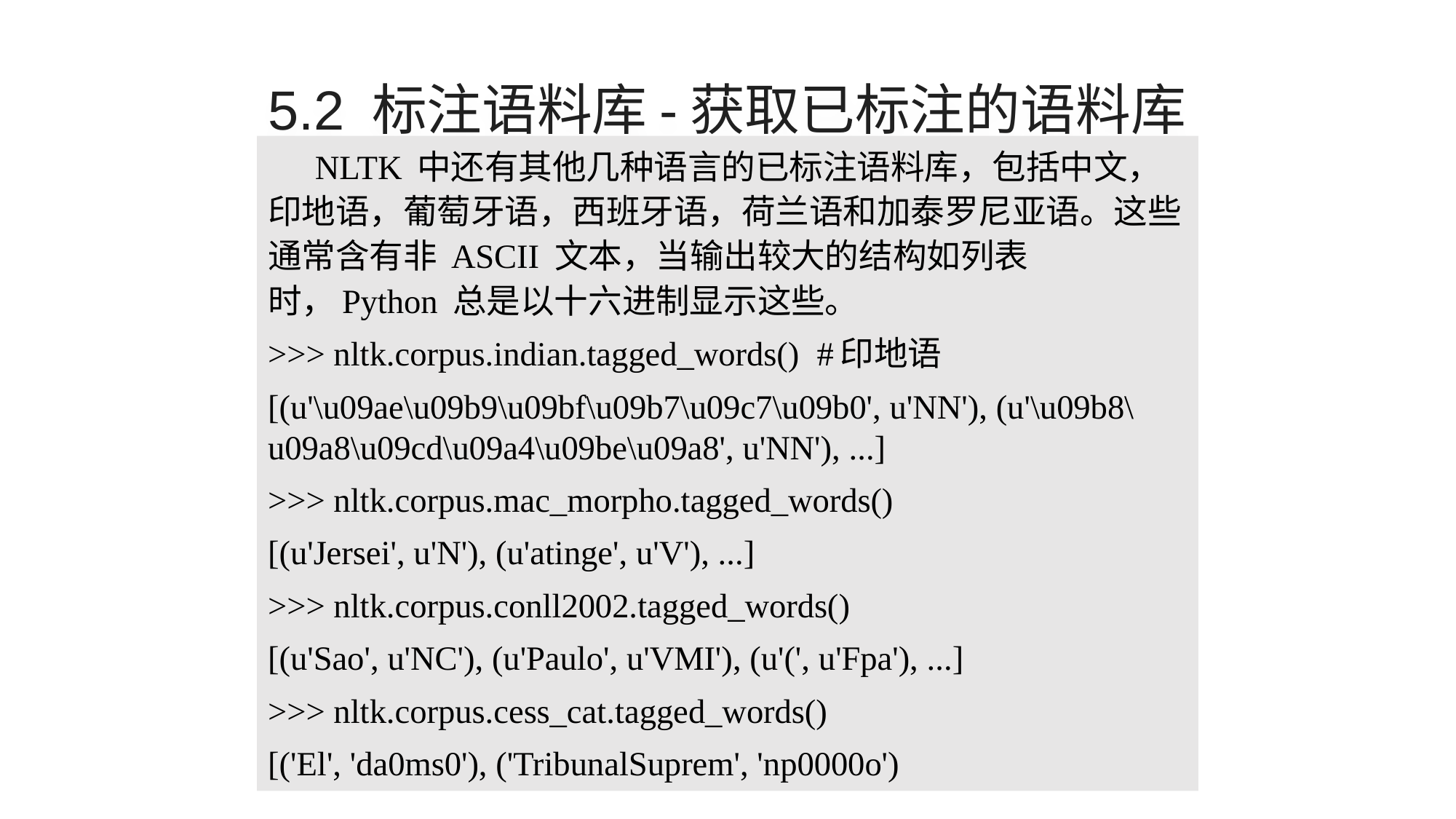

# 5.2 标注语料库-获取已标注的语料库
NLTK 中还有其他几种语言的已标注语料库，包括中文，印地语，葡萄牙语，西班牙语，荷兰语和加泰罗尼亚语。这些通常含有非 ASCII 文本，当输出较大的结构如列表时，Python 总是以十六进制显示这些。
>>> nltk.corpus.indian.tagged_words()  #印地语
[(u'\u09ae\u09b9\u09bf\u09b7\u09c7\u09b0', u'NN'), (u'\u09b8\u09a8\u09cd\u09a4\u09be\u09a8', u'NN'), ...]
>>> nltk.corpus.mac_morpho.tagged_words()
[(u'Jersei', u'N'), (u'atinge', u'V'), ...]
>>> nltk.corpus.conll2002.tagged_words()
[(u'Sao', u'NC'), (u'Paulo', u'VMI'), (u'(', u'Fpa'), ...]
>>> nltk.corpus.cess_cat.tagged_words()
[('El', 'da0ms0'), ('TribunalSuprem', 'np0000o')